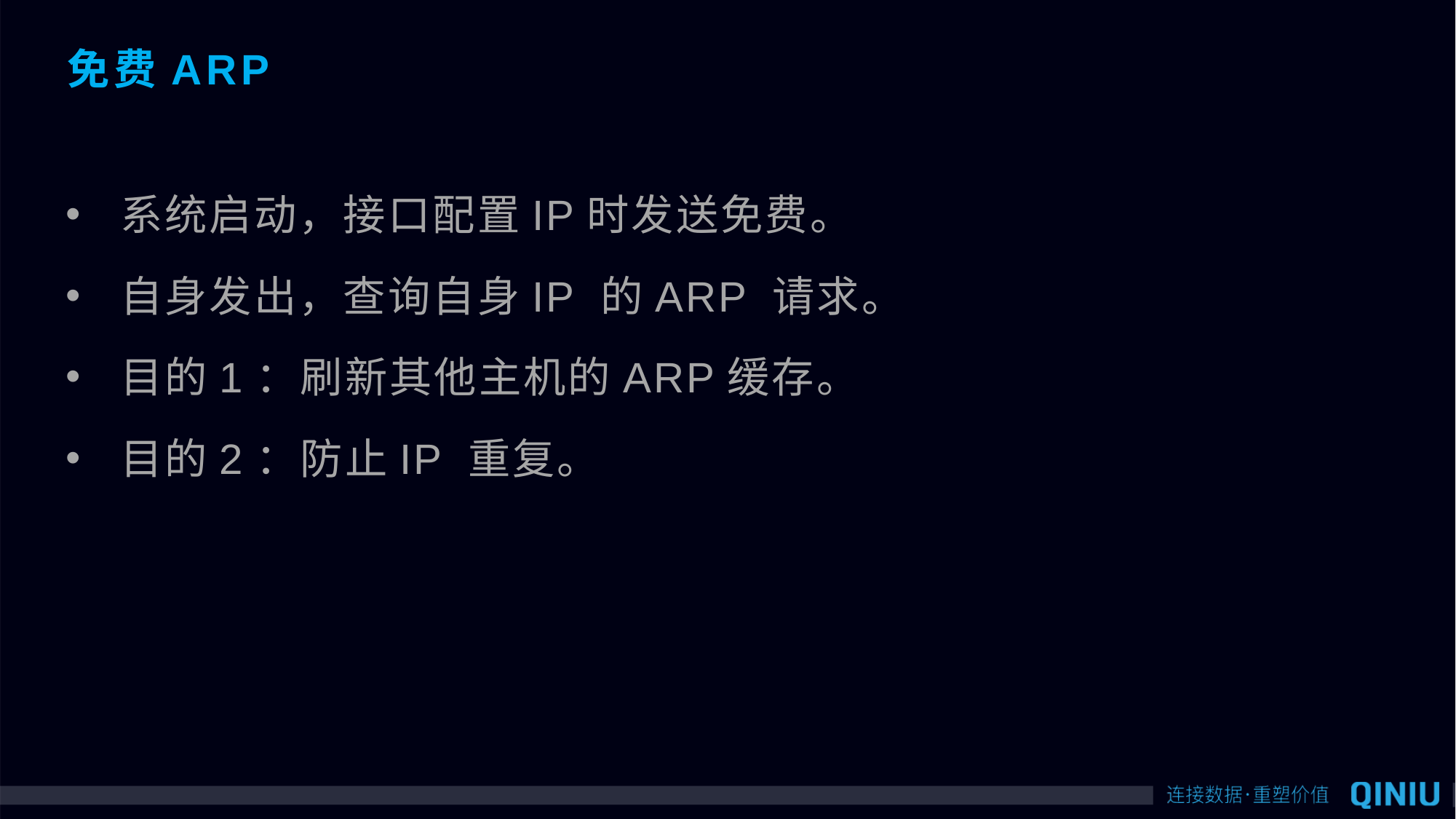

# 免费ARP
系统启动，接口配置IP时发送免费。
自身发出，查询自身IP 的ARP 请求。
目的1：刷新其他主机的ARP缓存。
目的2：防止IP 重复。